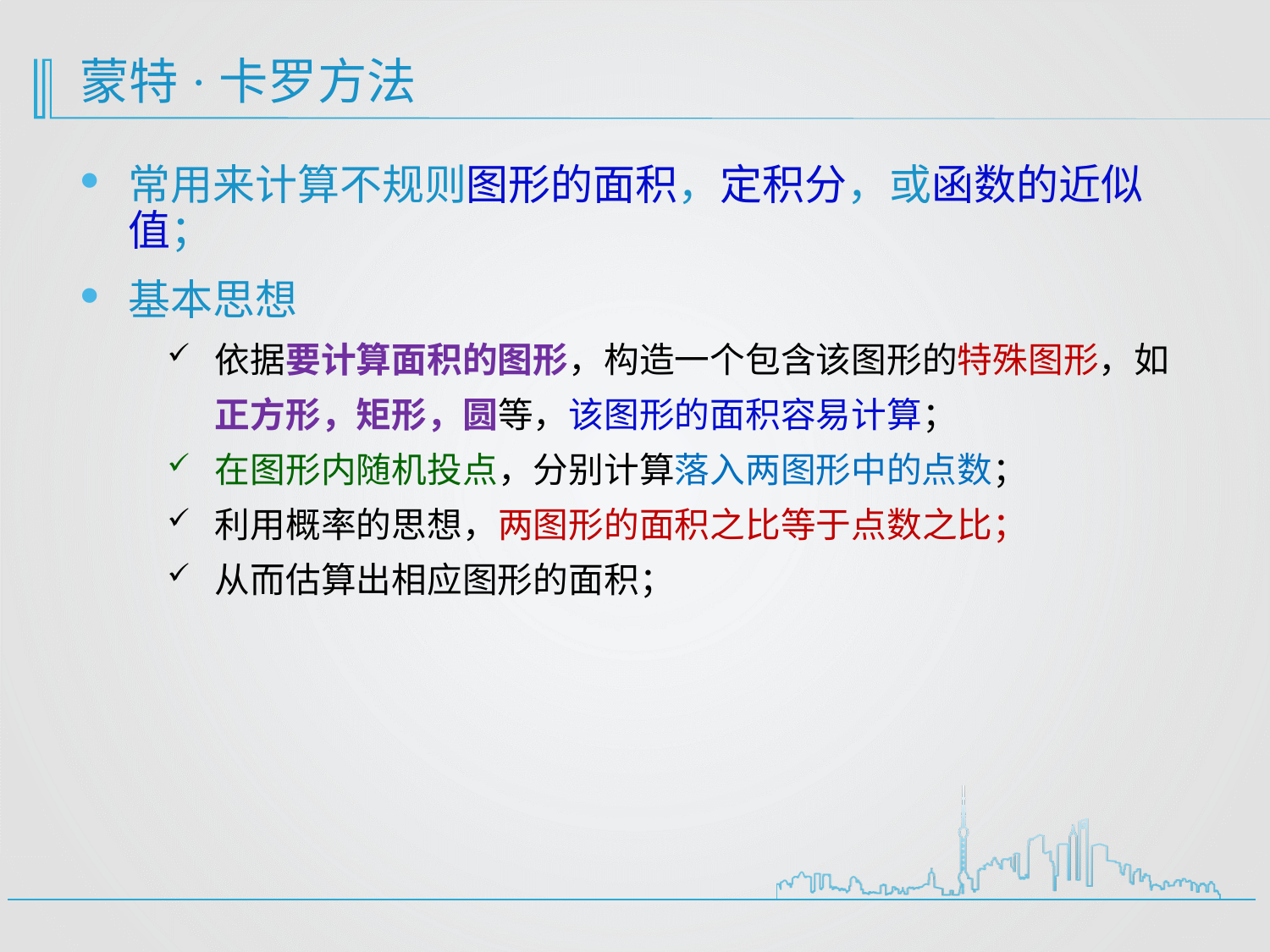

# 蒙特·卡罗方法
常用来计算不规则图形的面积，定积分，或函数的近似值；
基本思想
依据要计算面积的图形，构造一个包含该图形的特殊图形，如正方形，矩形，圆等，该图形的面积容易计算；
在图形内随机投点，分别计算落入两图形中的点数；
利用概率的思想，两图形的面积之比等于点数之比；
从而估算出相应图形的面积；